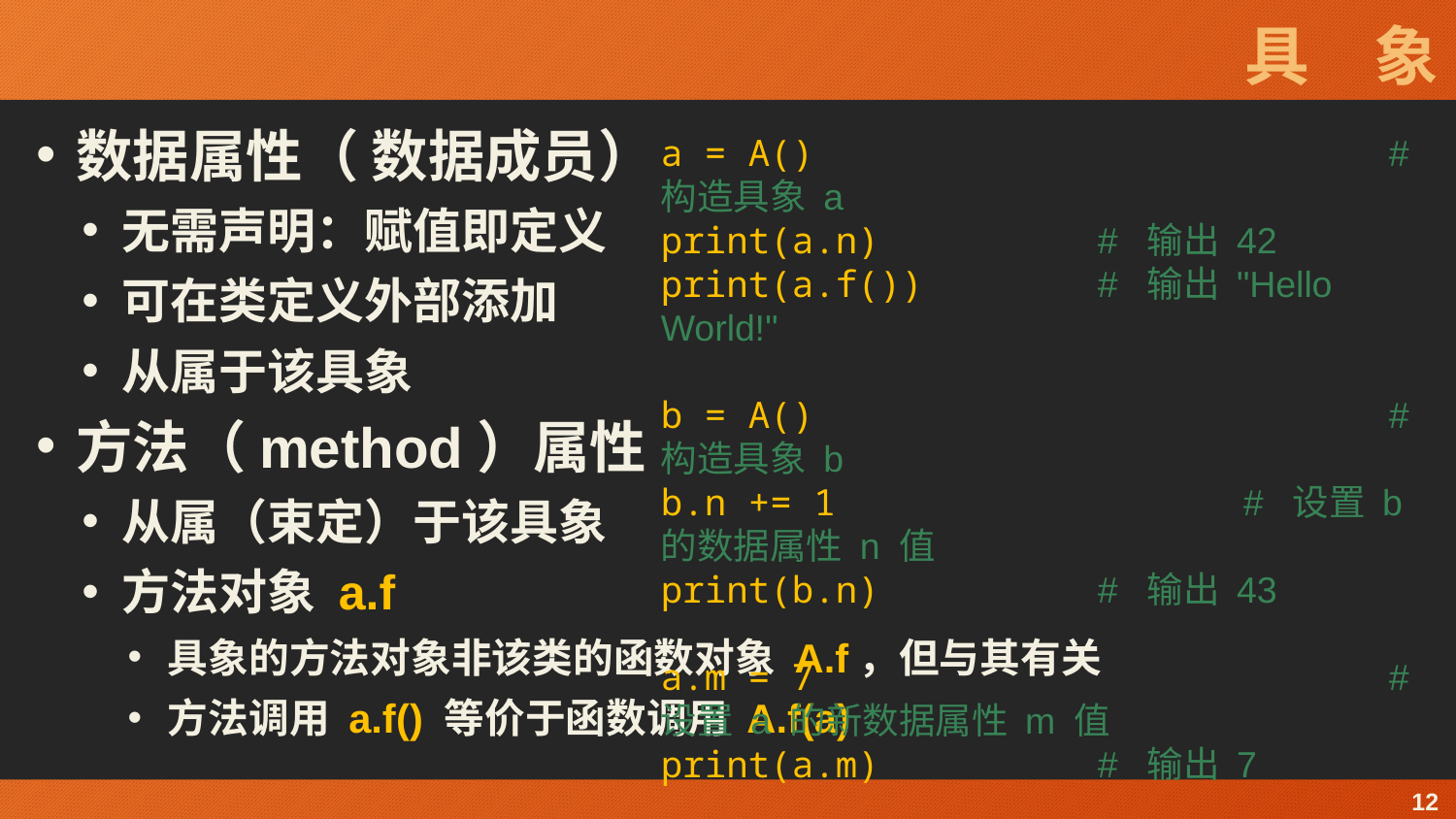

# 具　象
数据属性（ 数据成员）
无需声明：赋值即定义
可在类定义外部添加
从属于该具象
方法（method）属性
从属（束定）于该具象
方法对象 a.f
具象的方法对象非该类的函数对象 A.f，但与其有关
方法调用 a.f() 等价于函数调用 A.f(a)

a = A()				#  构造具象 a
print(a.n)		#  输出 42
print(a.f())		#  输出 "Hello World!"

b = A()				#  构造具象 b
b.n += 1			#  设置 b 的数据属性 n 值
print(b.n)		#  输出 43

a.m = 7				#  设置 a 的新数据属性 m 值
print(a.m)		#  输出 7
12